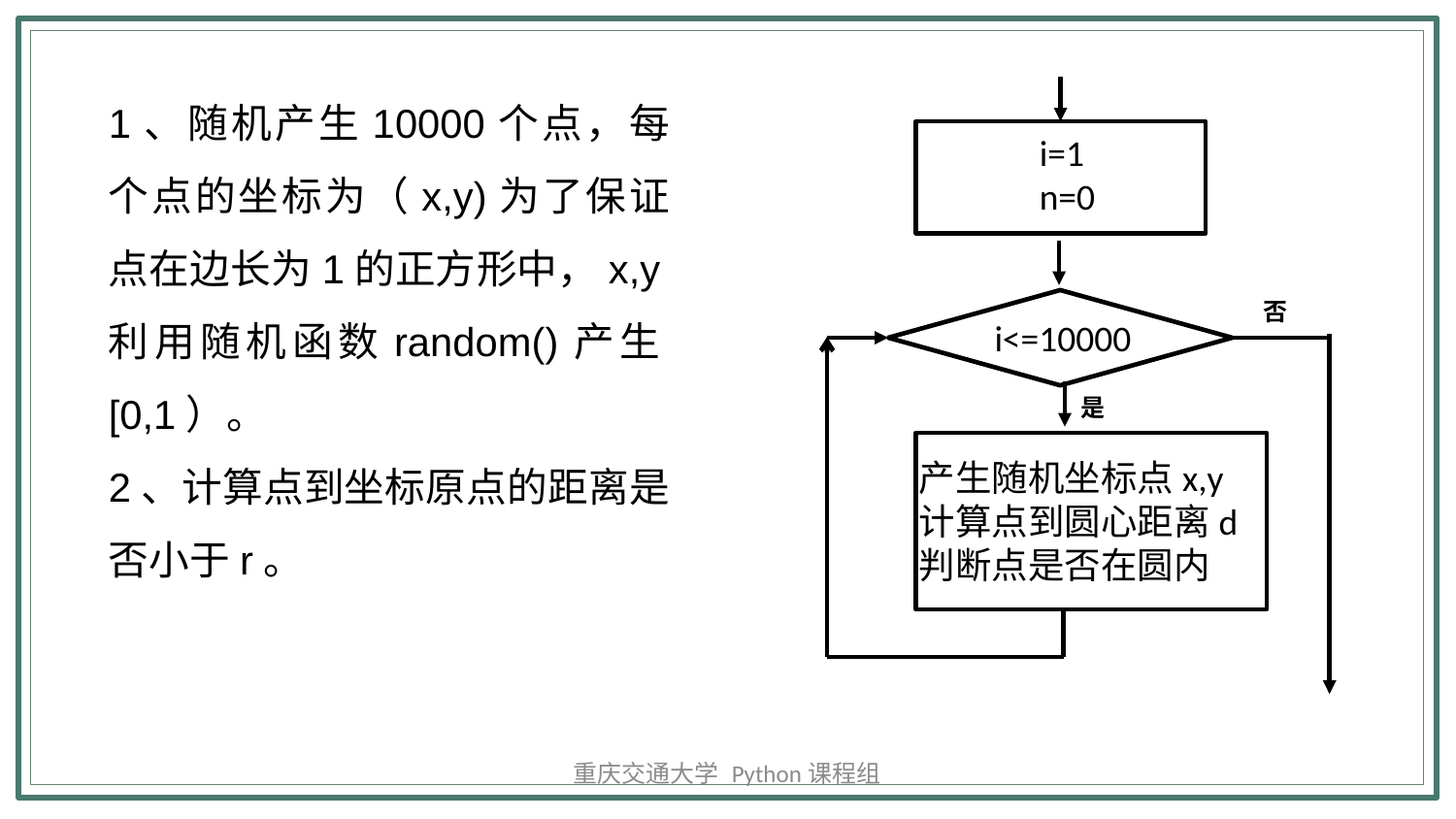

1、随机产生10000个点，每个点的坐标为（x,y)为了保证点在边长为1的正方形中，x,y利用随机函数random()产生[0,1）。
2、计算点到坐标原点的距离是否小于r。

否
是

i=1
n=0
i<=10000
产生随机坐标点x,y
计算点到圆心距离d
判断点是否在圆内
重庆交通大学 Python课程组